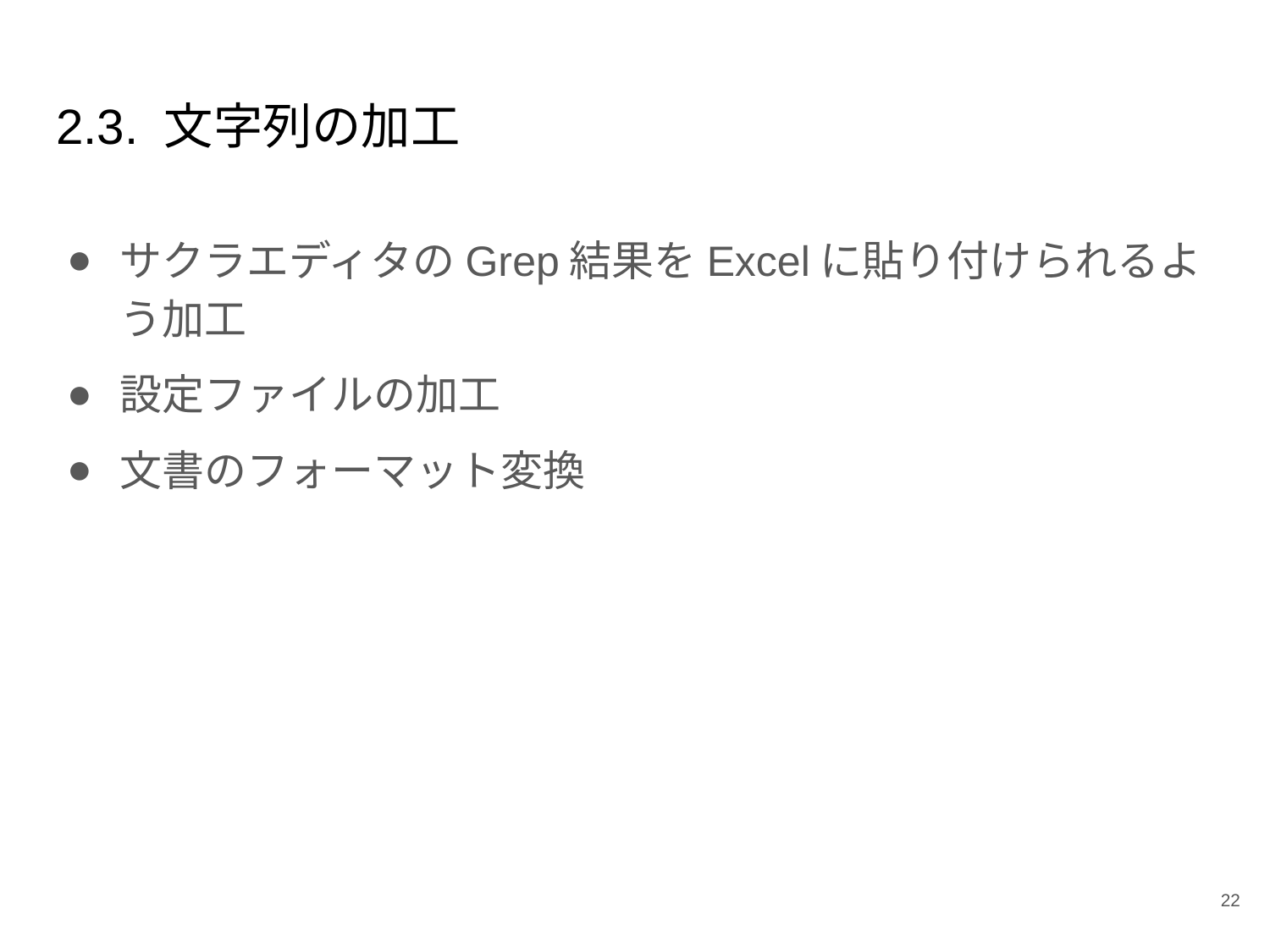

# 2.3. 文字列の加工
サクラエディタのGrep結果をExcelに貼り付けられるよう加工
設定ファイルの加工
文書のフォーマット変換

22